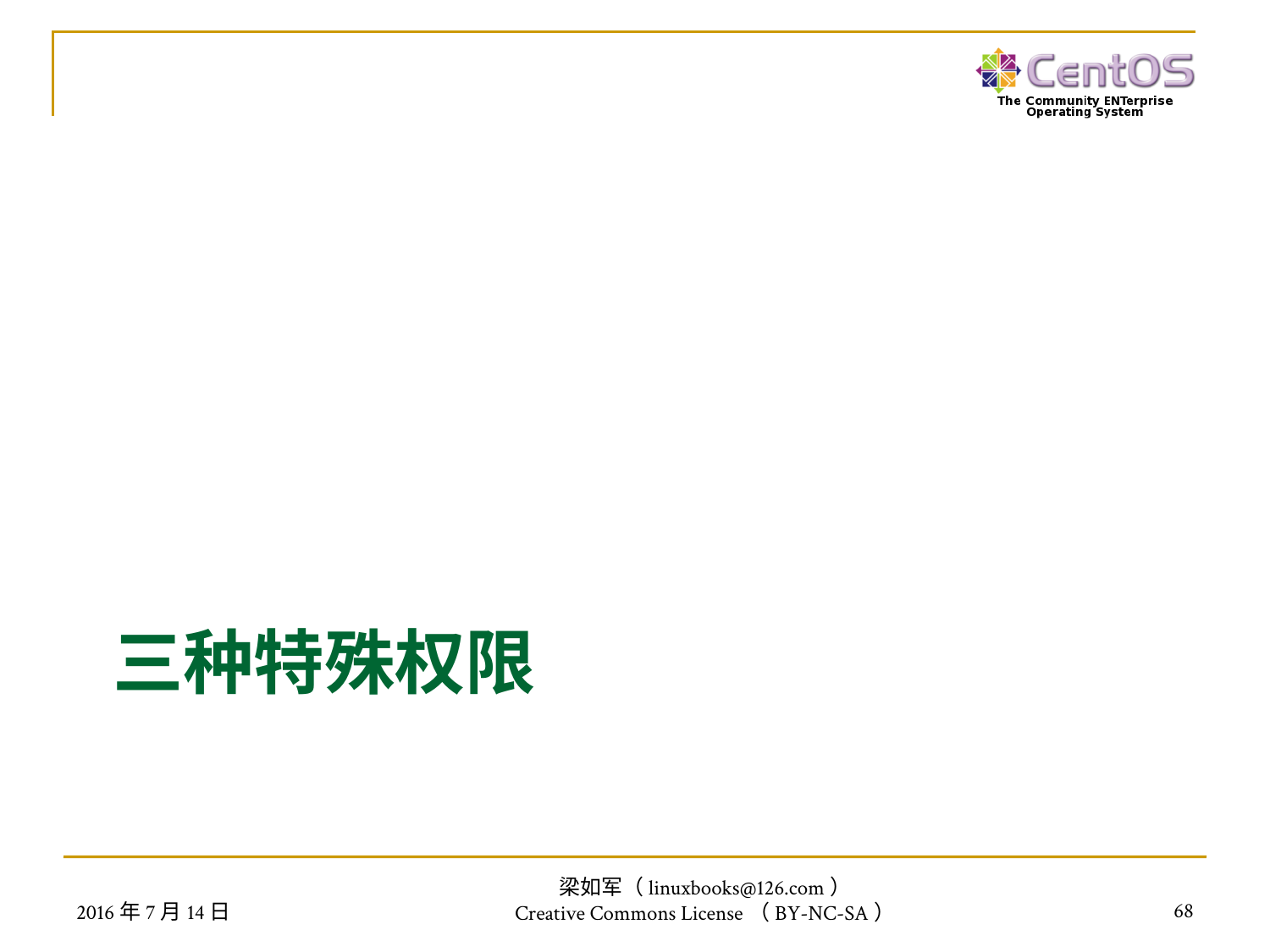

# 三种特殊权限
2016年7月14日
68
梁如军（linuxbooks@126.com）
Creative Commons License（BY-NC-SA）